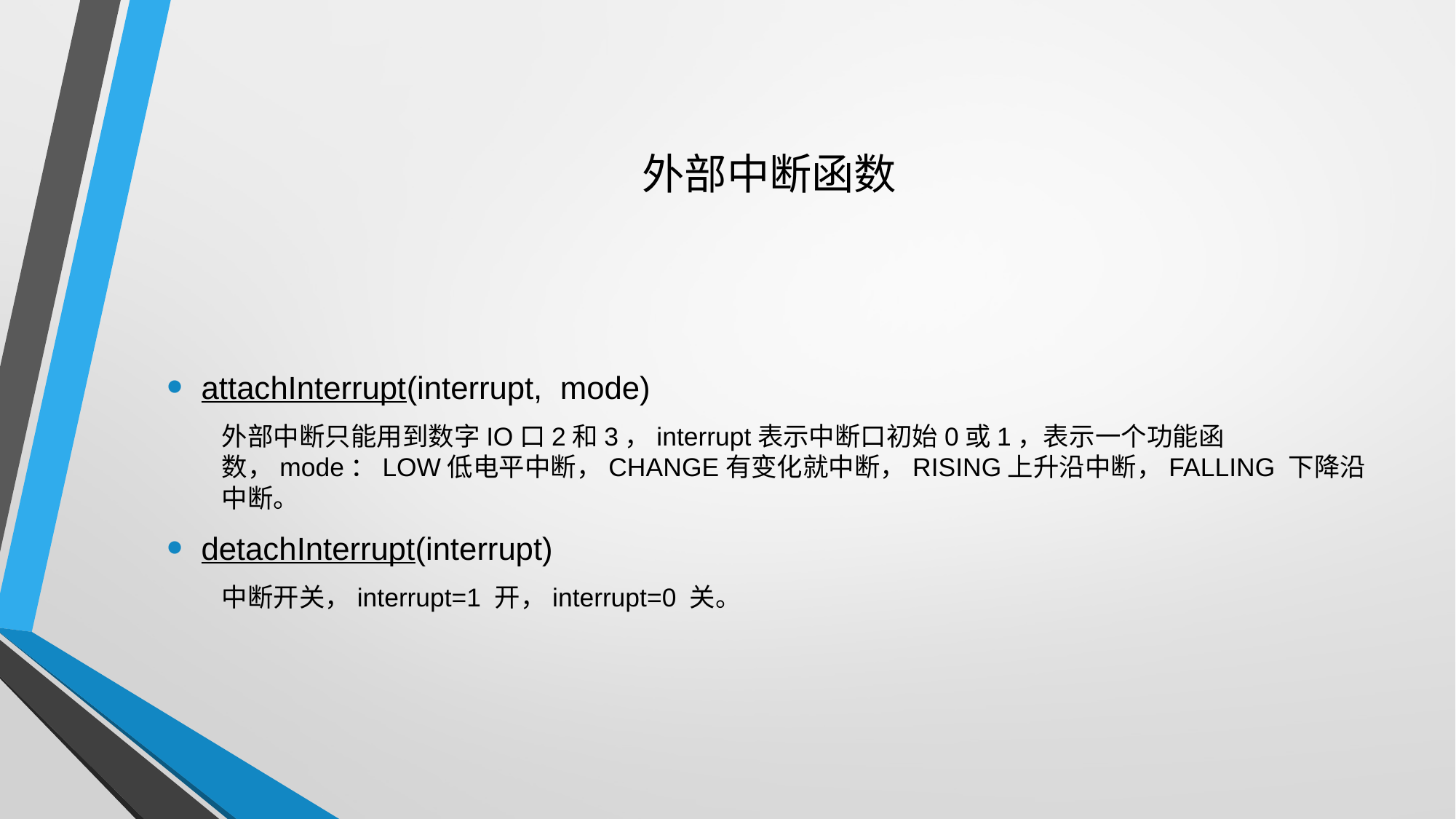

# 外部中断函数
attachInterrupt(interrupt,  mode)
外部中断只能用到数字IO口2和3，interrupt表示中断口初始0或1，表示一个功能函数，mode：LOW低电平中断，CHANGE有变化就中断，RISING上升沿中断，FALLING 下降沿中断。
detachInterrupt(interrupt)
中断开关，interrupt=1 开，interrupt=0 关。